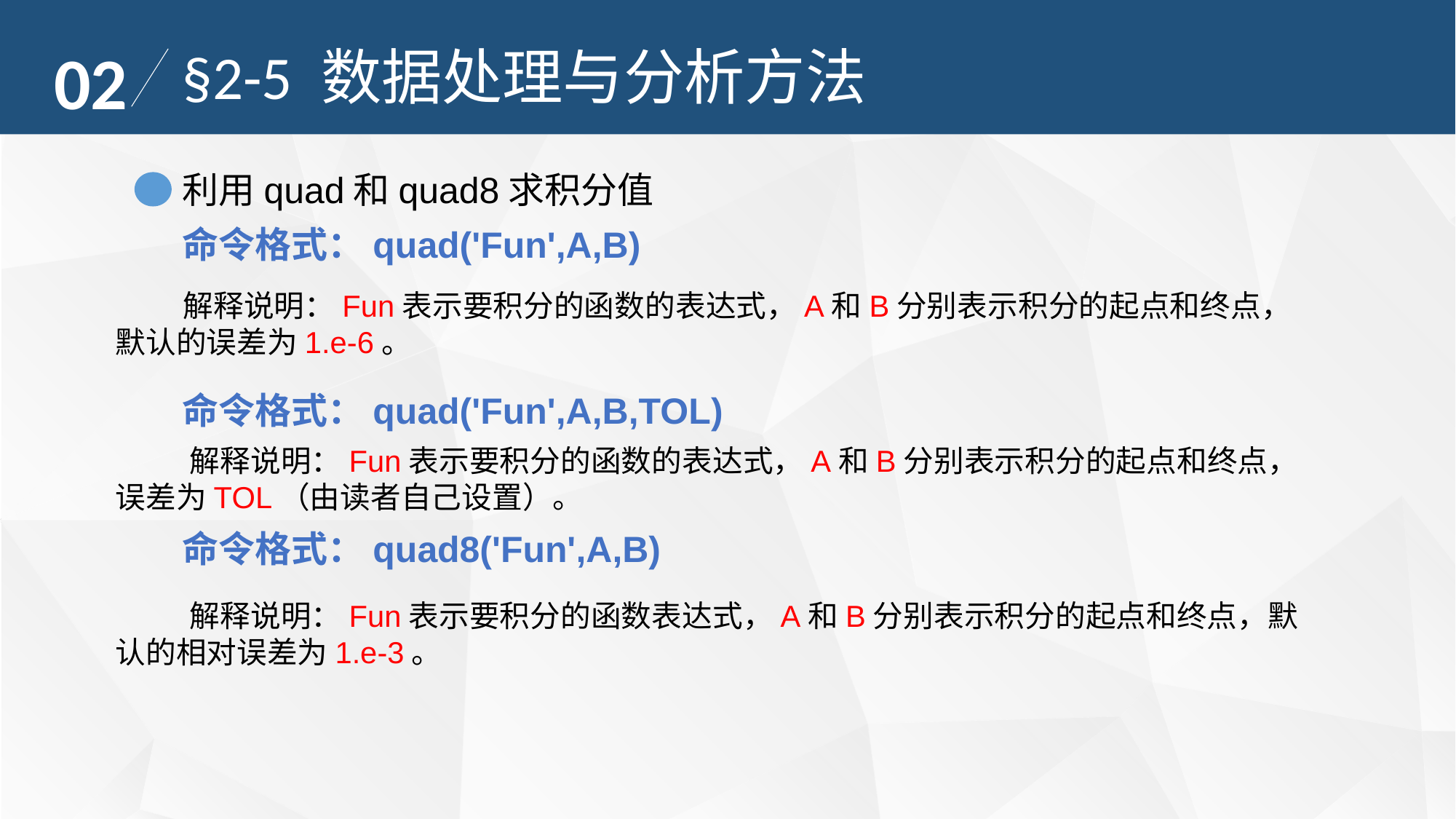

02
§2-5 数据处理与分析方法
利用quad和quad8求积分值

命令格式：quad('Fun',A,B)
         解释说明：Fun表示要积分的函数的表达式，A和B分别表示积分的起点和终点，默认的误差为1.e-6。
命令格式：quad('Fun',A,B,TOL)
          解释说明：Fun表示要积分的函数的表达式，A和B分别表示积分的起点和终点，误差为TOL（由读者自己设置）。
命令格式：quad8('Fun',A,B)
          解释说明：Fun表示要积分的函数表达式，A和B分别表示积分的起点和终点，默认的相对误差为1.e-3。